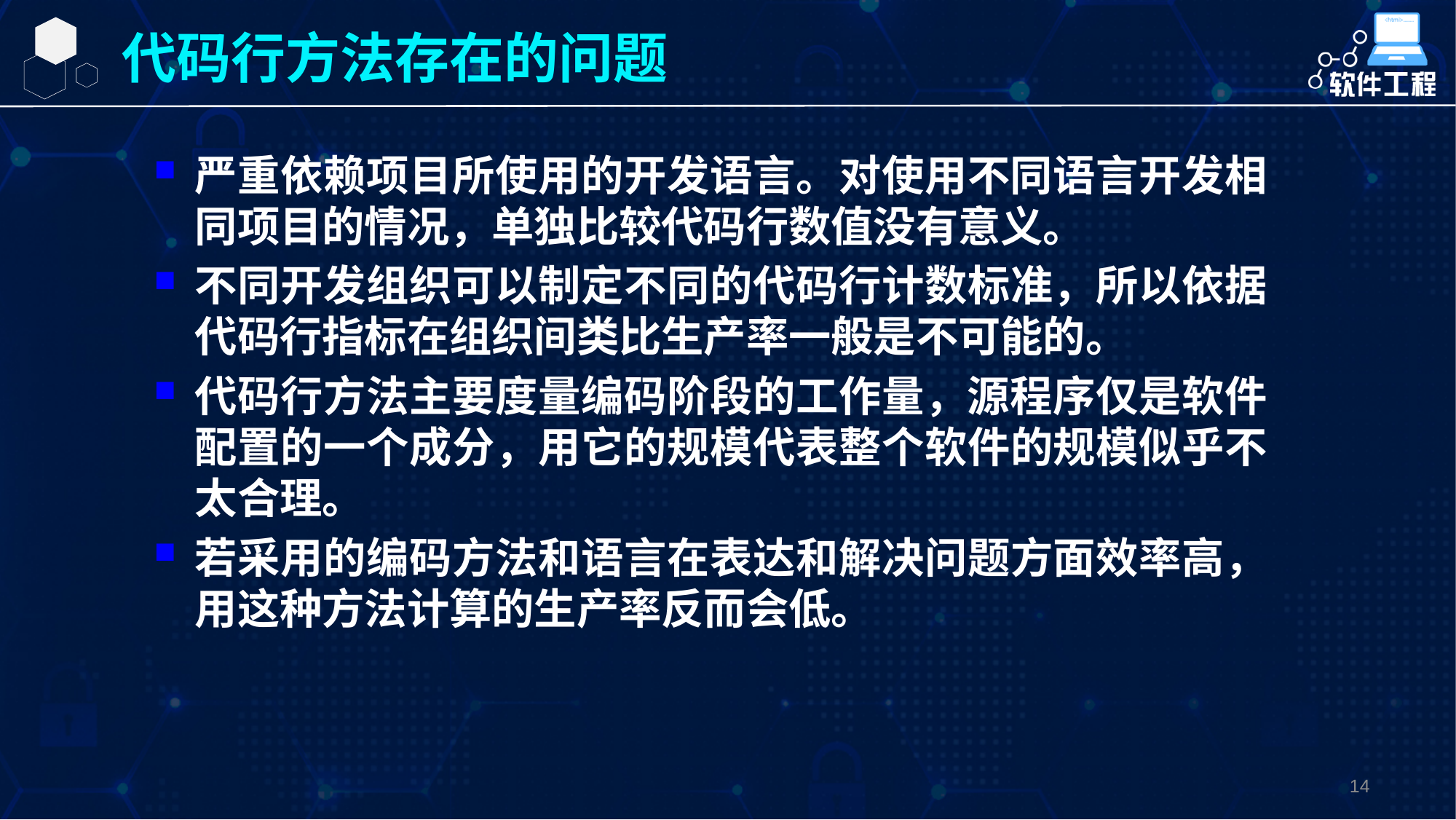

14
代码行方法存在的问题
严重依赖项目所使用的开发语言。对使用不同语言开发相同项目的情况，单独比较代码行数值没有意义。
不同开发组织可以制定不同的代码行计数标准，所以依据代码行指标在组织间类比生产率一般是不可能的。
代码行方法主要度量编码阶段的工作量，源程序仅是软件配置的一个成分，用它的规模代表整个软件的规模似乎不太合理。
若采用的编码方法和语言在表达和解决问题方面效率高，用这种方法计算的生产率反而会低。